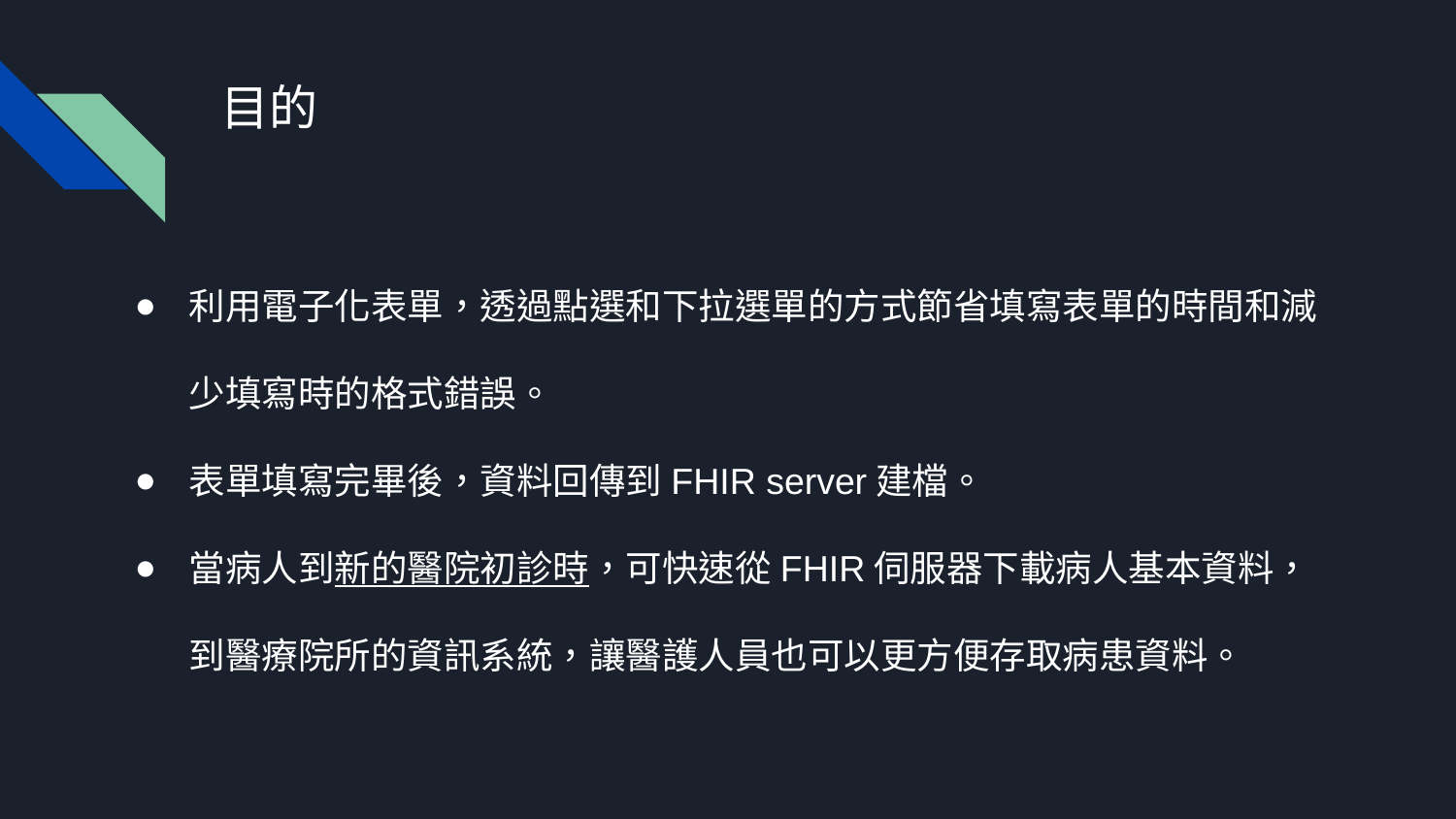

# 目的
利用電子化表單，透過點選和下拉選單的方式節省填寫表單的時間和減少填寫時的格式錯誤。
表單填寫完畢後，資料回傳到FHIR server建檔。
當病人到新的醫院初診時，可快速從FHIR伺服器下載病人基本資料，到醫療院所的資訊系統，讓醫護人員也可以更方便存取病患資料。